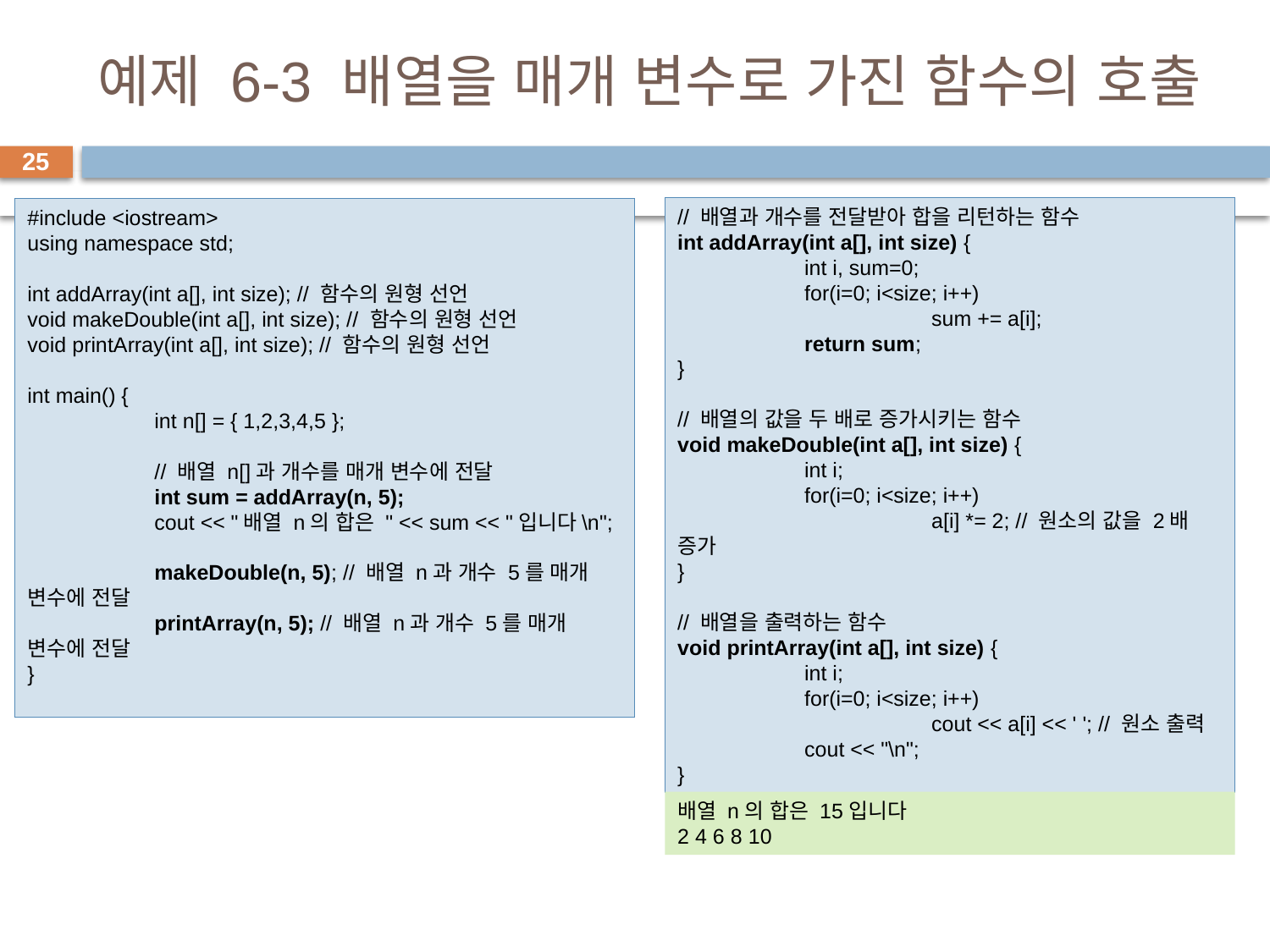

# 예제 6-3 배열을 매개 변수로 가진 함수의 호출
25
// 배열과 개수를 전달받아 합을 리턴하는 함수
int addArray(int a[], int size) {
	int i, sum=0;
	for(i=0; i<size; i++)
		sum += a[i];
	return sum;
}

// 배열의 값을 두 배로 증가시키는 함수
void makeDouble(int a[], int size) {
	int i;
	for(i=0; i<size; i++)
		a[i] *= 2; // 원소의 값을 2배 증가
}

// 배열을 출력하는 함수
void printArray(int a[], int size) {
	int i;
	for(i=0; i<size; i++)
		cout << a[i] << ' '; // 원소 출력
	cout << "\n";
}
#include <iostream>
using namespace std;

int addArray(int a[], int size); // 함수의 원형 선언
void makeDouble(int a[], int size); // 함수의 원형 선언
void printArray(int a[], int size); // 함수의 원형 선언

int main() {
	int n[] = { 1,2,3,4,5 };

	// 배열 n[]과 개수를 매개 변수에 전달
	int sum = addArray(n, 5);
 	cout << "배열 n의 합은 " << sum << "입니다\n";

	makeDouble(n, 5); // 배열 n과 개수 5를 매개 변수에 전달
	printArray(n, 5); // 배열 n과 개수 5를 매개 변수에 전달
}

배열 n의 합은 15입니다
2 4 6 8 10